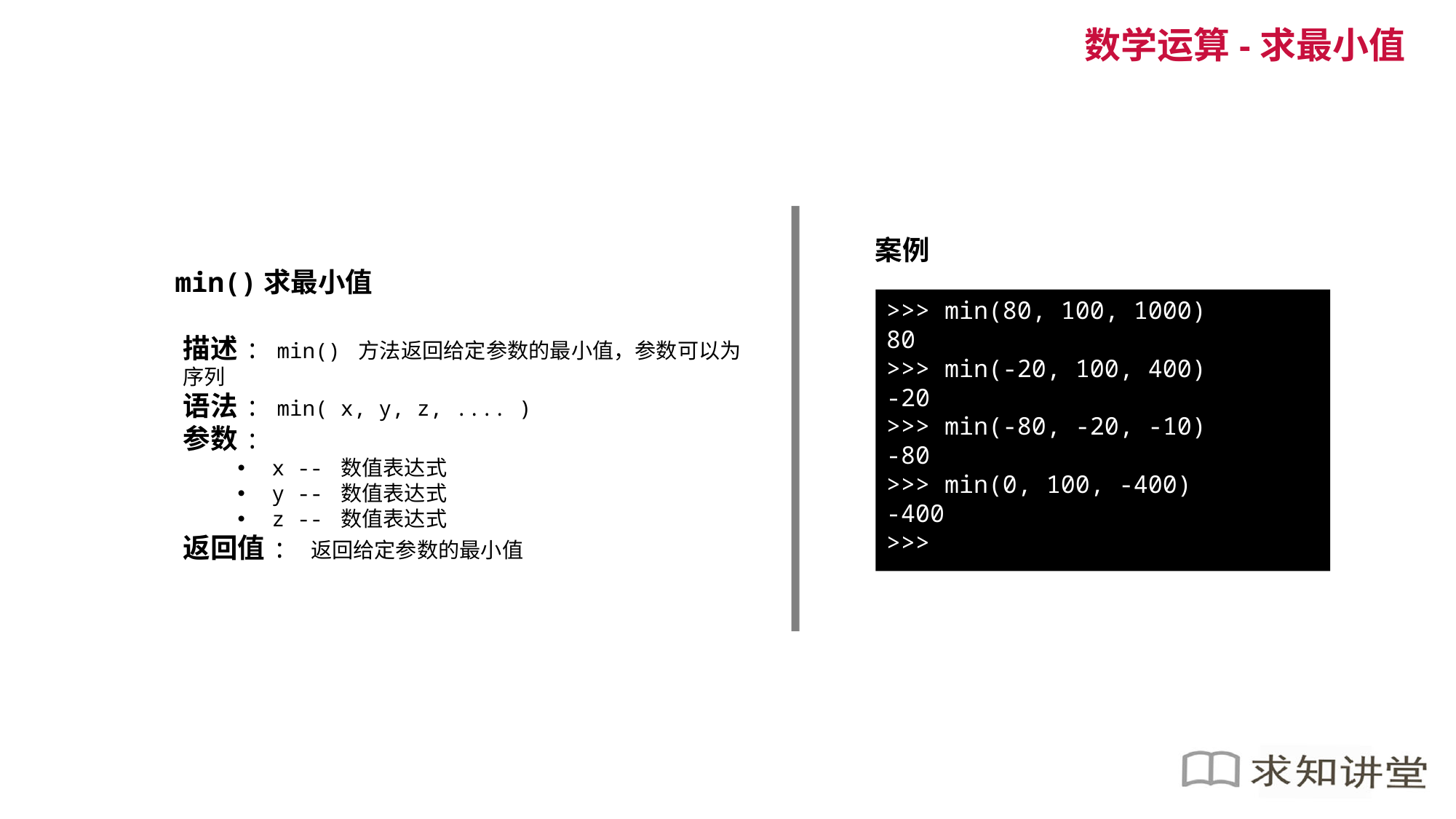

数学运算-求最小值

案例
min()求最小值
>>> min(80, 100, 1000)
80
>>> min(-20, 100, 400)
-20
>>> min(-80, -20, -10)
-80
>>> min(0, 100, -400)
-400
>>>
描述: min() 方法返回给定参数的最小值，参数可以为序列
语法: min( x, y, z, .... )
参数:
x -- 数值表达式
y -- 数值表达式
z -- 数值表达式
返回值: 返回给定参数的最小值